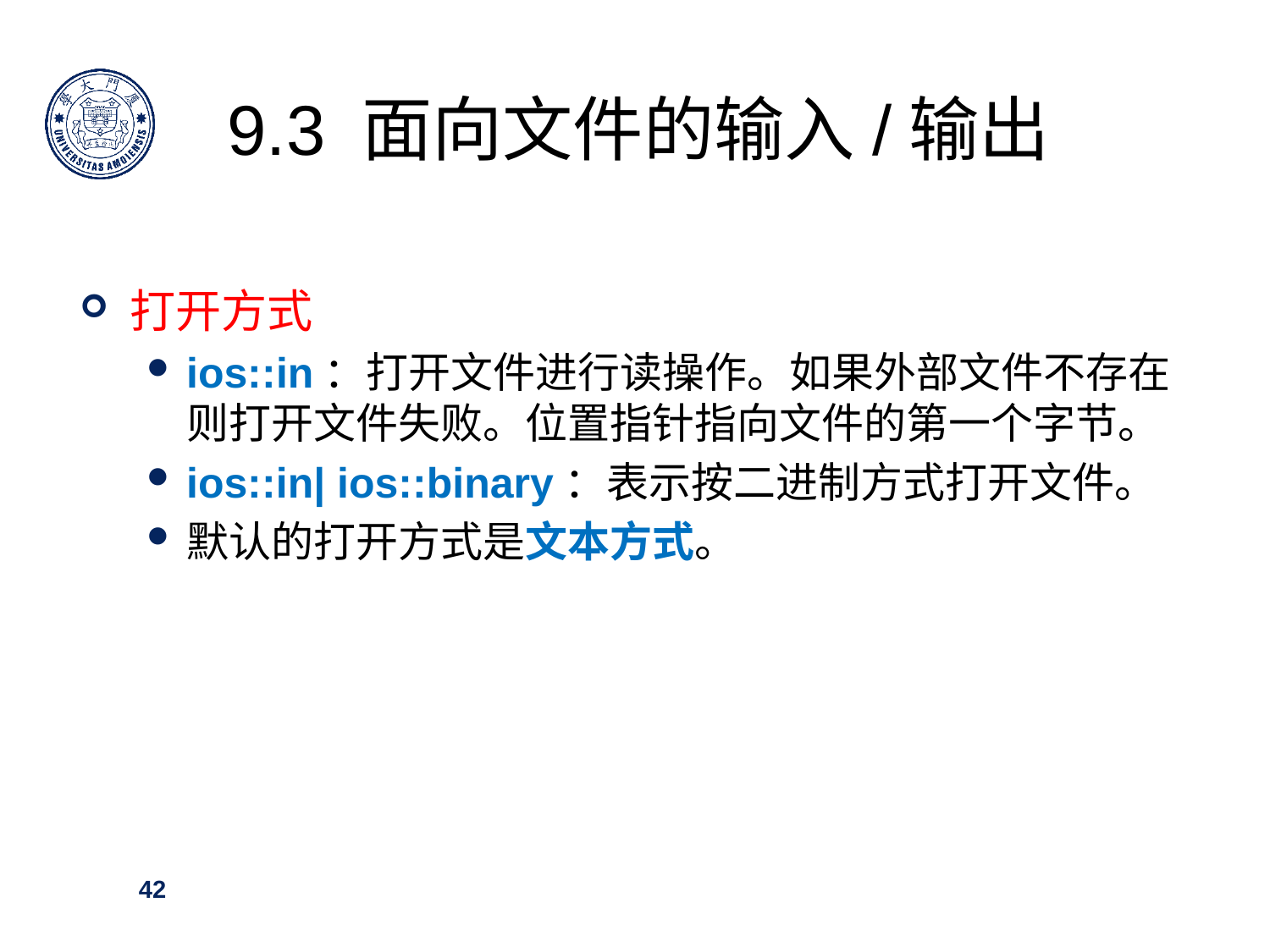

9.3 面向文件的输入/输出
 打开方式
ios::in：打开文件进行读操作。如果外部文件不存在则打开文件失败。位置指针指向文件的第一个字节。
ios::in| ios::binary：表示按二进制方式打开文件。
默认的打开方式是文本方式。
42